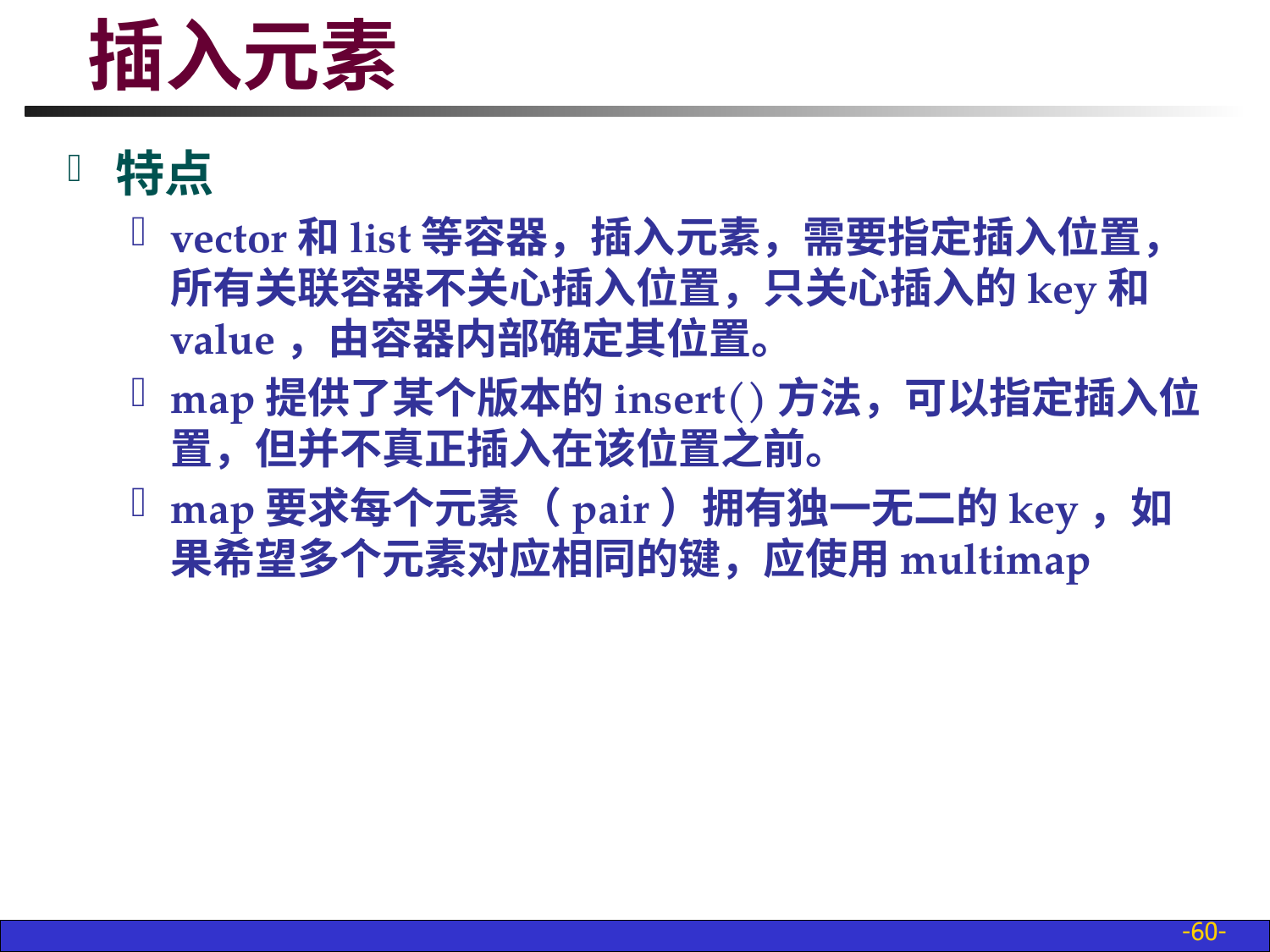

# 插入元素
特点
vector和list等容器，插入元素，需要指定插入位置，所有关联容器不关心插入位置，只关心插入的key和value，由容器内部确定其位置。
map提供了某个版本的insert()方法，可以指定插入位置，但并不真正插入在该位置之前。
map要求每个元素（pair）拥有独一无二的key，如果希望多个元素对应相同的键，应使用multimap
-60-